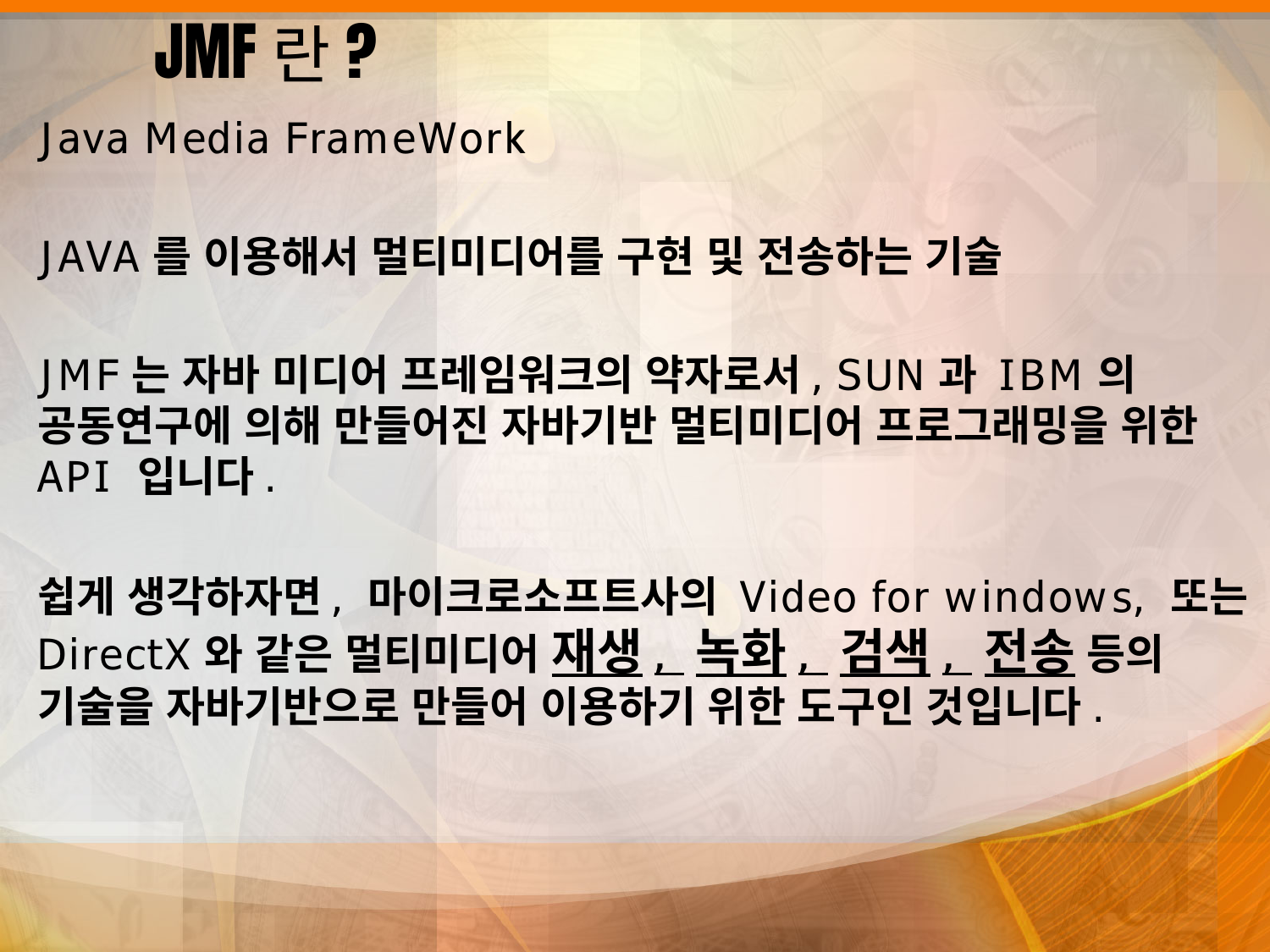

# JMF란?
Java Media FrameWork

JAVA를 이용해서 멀티미디어를 구현 및 전송하는 기술

JMF는 자바 미디어 프레임워크의 약자로서, SUN과 IBM의 공동연구에 의해 만들어진 자바기반 멀티미디어 프로그래밍을 위한 API 입니다.

쉽게 생각하자면, 마이크로소프트사의 Video for windows, 또는 DirectX와 같은 멀티미디어 재생, 녹화, 검색, 전송 등의 기술을 자바기반으로 만들어 이용하기 위한 도구인 것입니다.